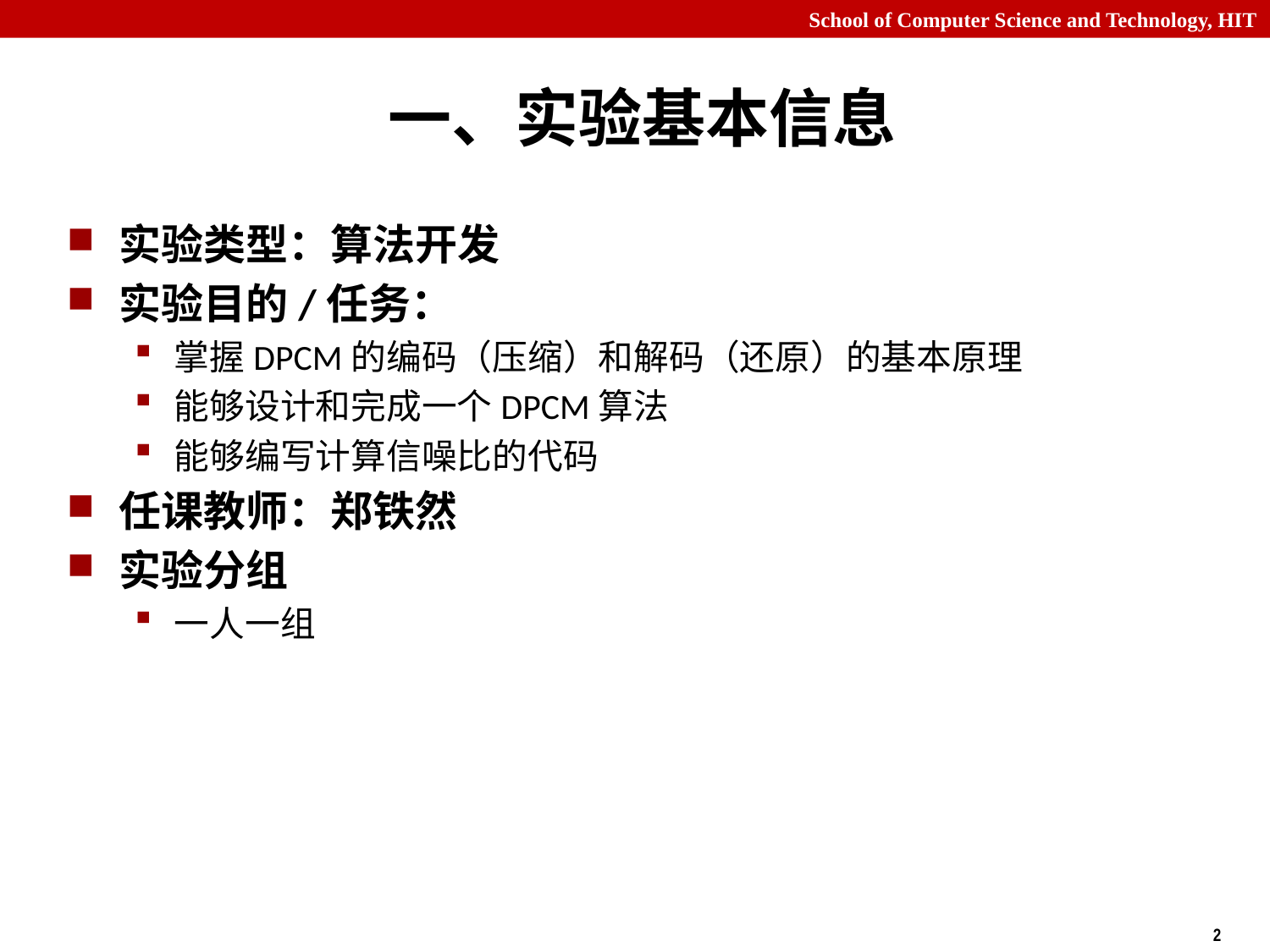

# 一、实验基本信息
实验类型：算法开发
实验目的/任务：
掌握DPCM的编码（压缩）和解码（还原）的基本原理
能够设计和完成一个DPCM算法
能够编写计算信噪比的代码
任课教师：郑铁然
实验分组
一人一组